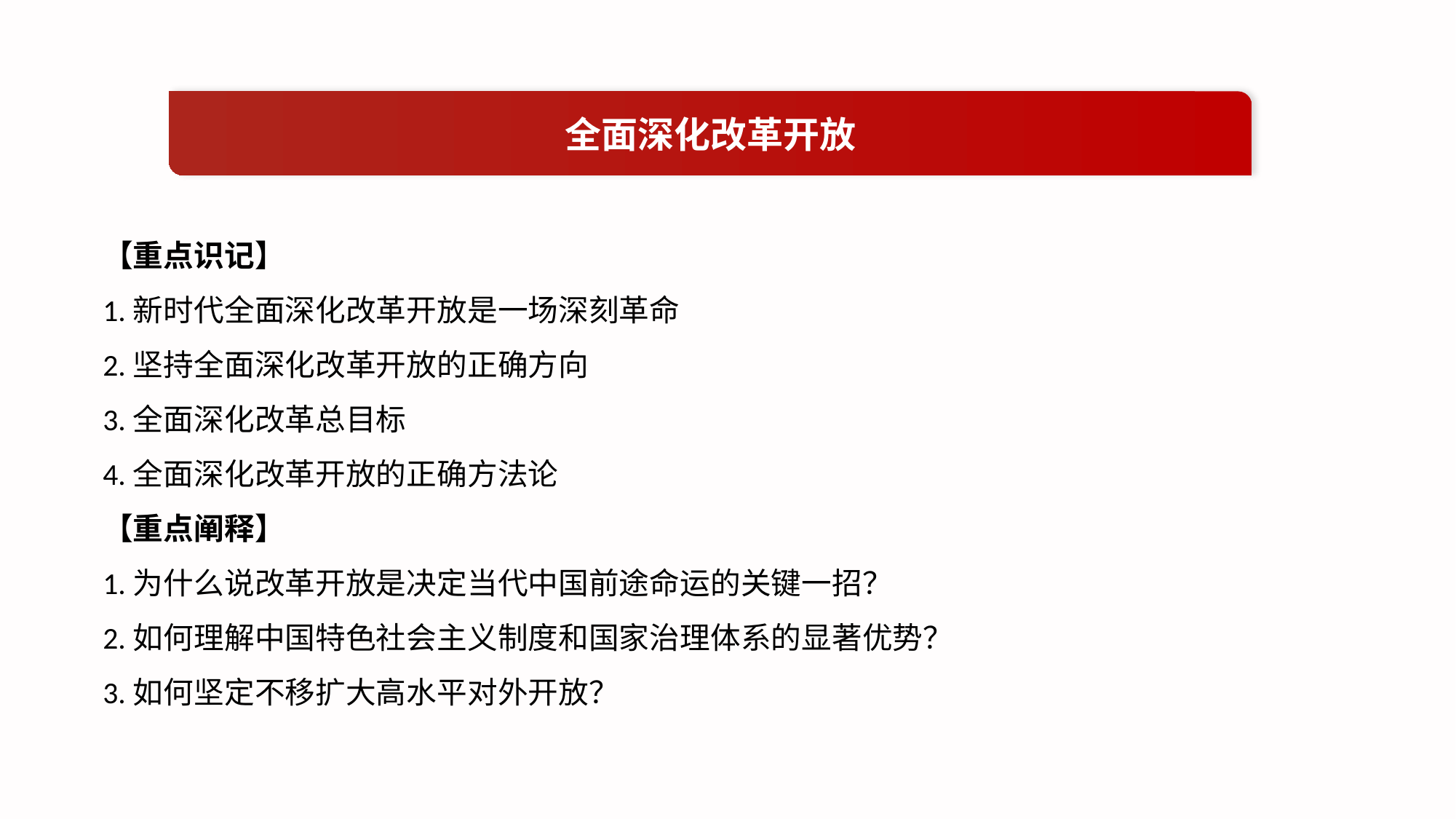

全面深化改革开放
【重点识记】
1.新时代全面深化改革开放是一场深刻革命
2.坚持全面深化改革开放的正确方向
3.全面深化改革总目标
4.全面深化改革开放的正确方法论
【重点阐释】
1.为什么说改革开放是决定当代中国前途命运的关键一招？
2.如何理解中国特色社会主义制度和国家治理体系的显著优势？
3.如何坚定不移扩大高水平对外开放？